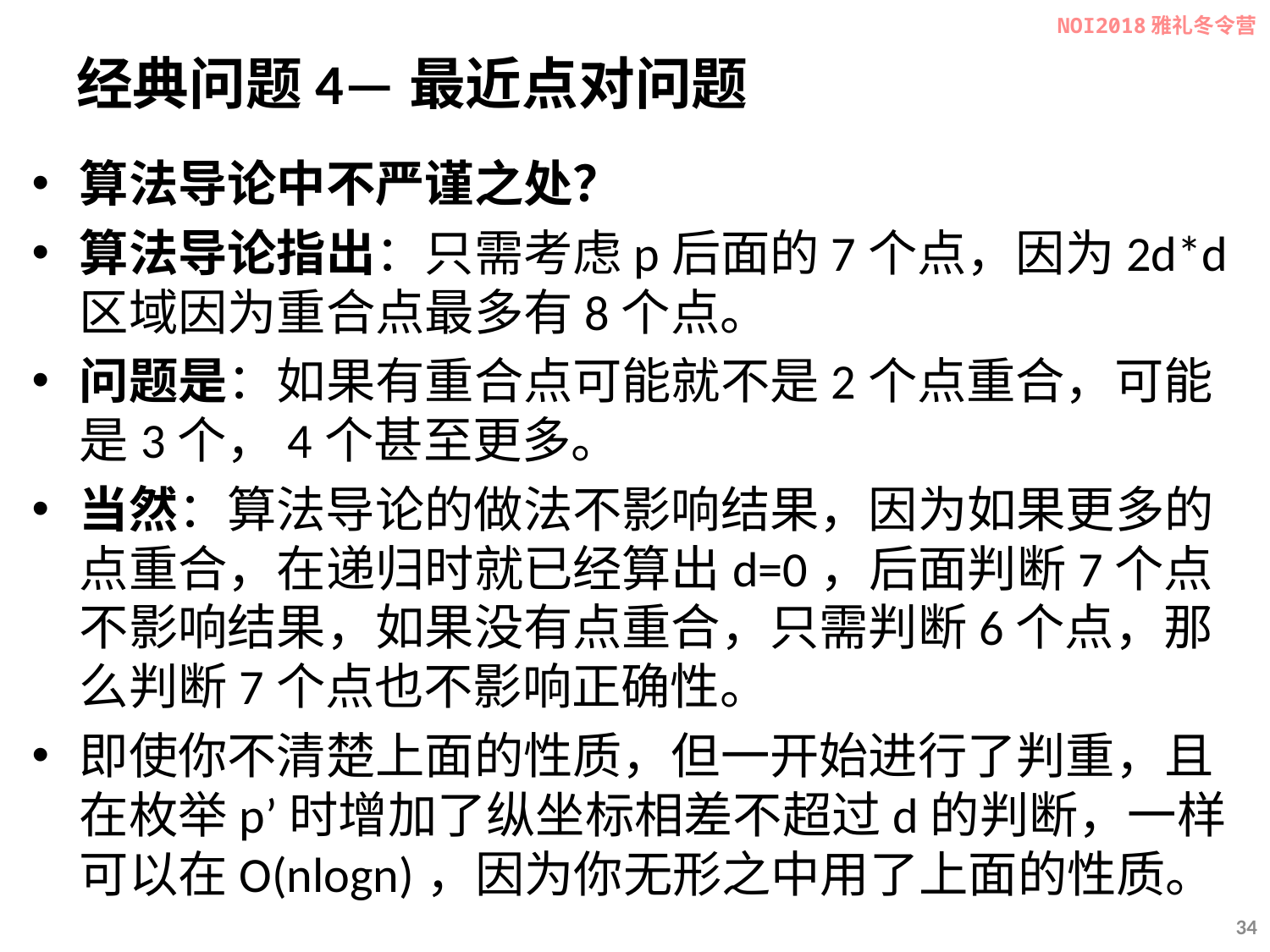

NOI2018雅礼冬令营
# 经典问题4—最近点对问题
算法导论中不严谨之处？
算法导论指出：只需考虑p后面的7个点，因为2d*d区域因为重合点最多有8个点。
问题是：如果有重合点可能就不是2个点重合，可能是3个，4个甚至更多。
当然：算法导论的做法不影响结果，因为如果更多的点重合，在递归时就已经算出d=0，后面判断7个点不影响结果，如果没有点重合，只需判断6个点，那么判断7个点也不影响正确性。
即使你不清楚上面的性质，但一开始进行了判重，且在枚举p’时增加了纵坐标相差不超过d的判断，一样可以在O(nlogn)，因为你无形之中用了上面的性质。

34